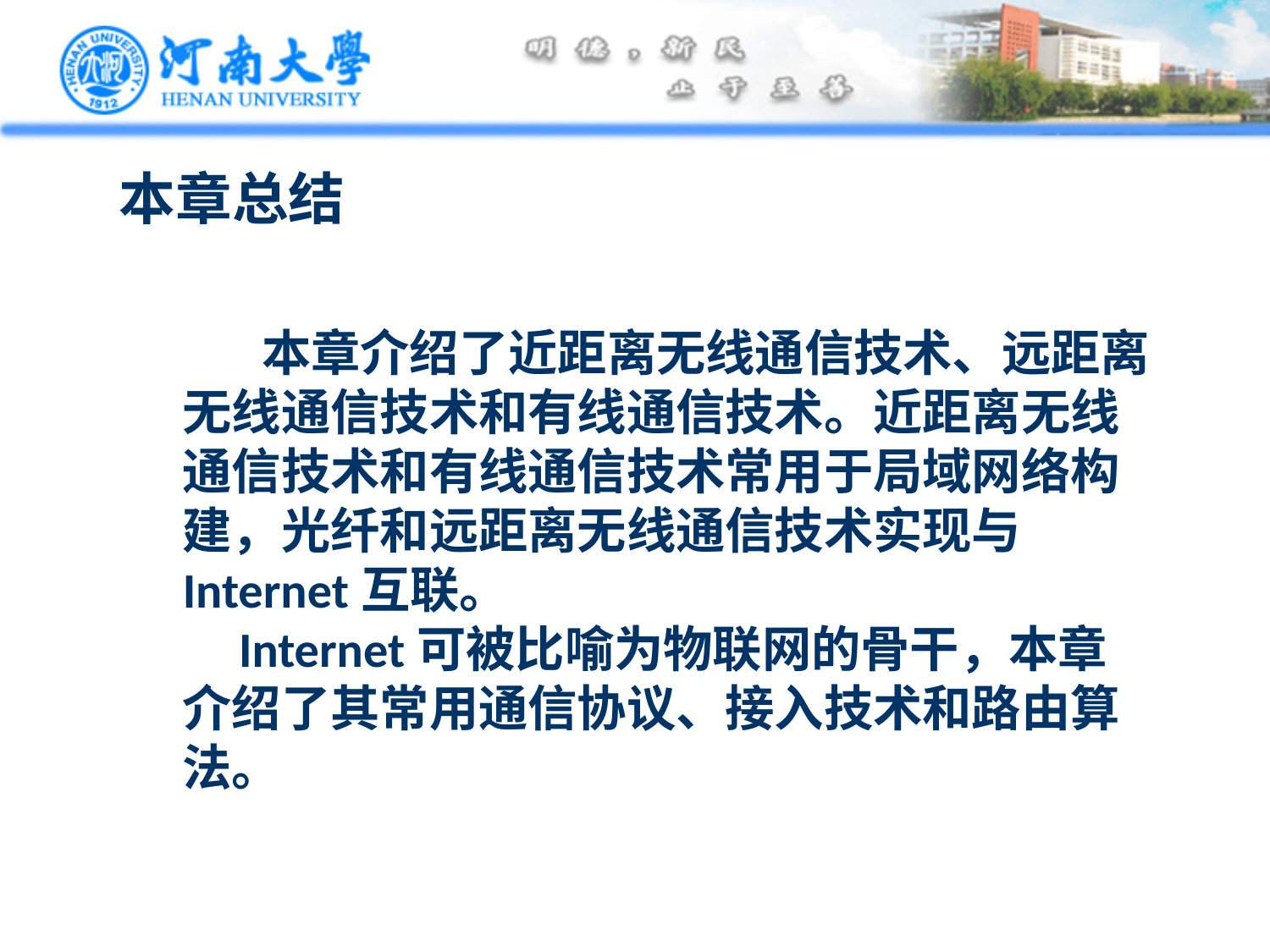

本章总结
      本章介绍了近距离无线通信技术、远距离无线通信技术和有线通信技术。近距离无线通信技术和有线通信技术常用于局域网络构建，光纤和远距离无线通信技术实现与Internet互联。
     Internet可被比喻为物联网的骨干，本章介绍了其常用通信协议、接入技术和路由算法。